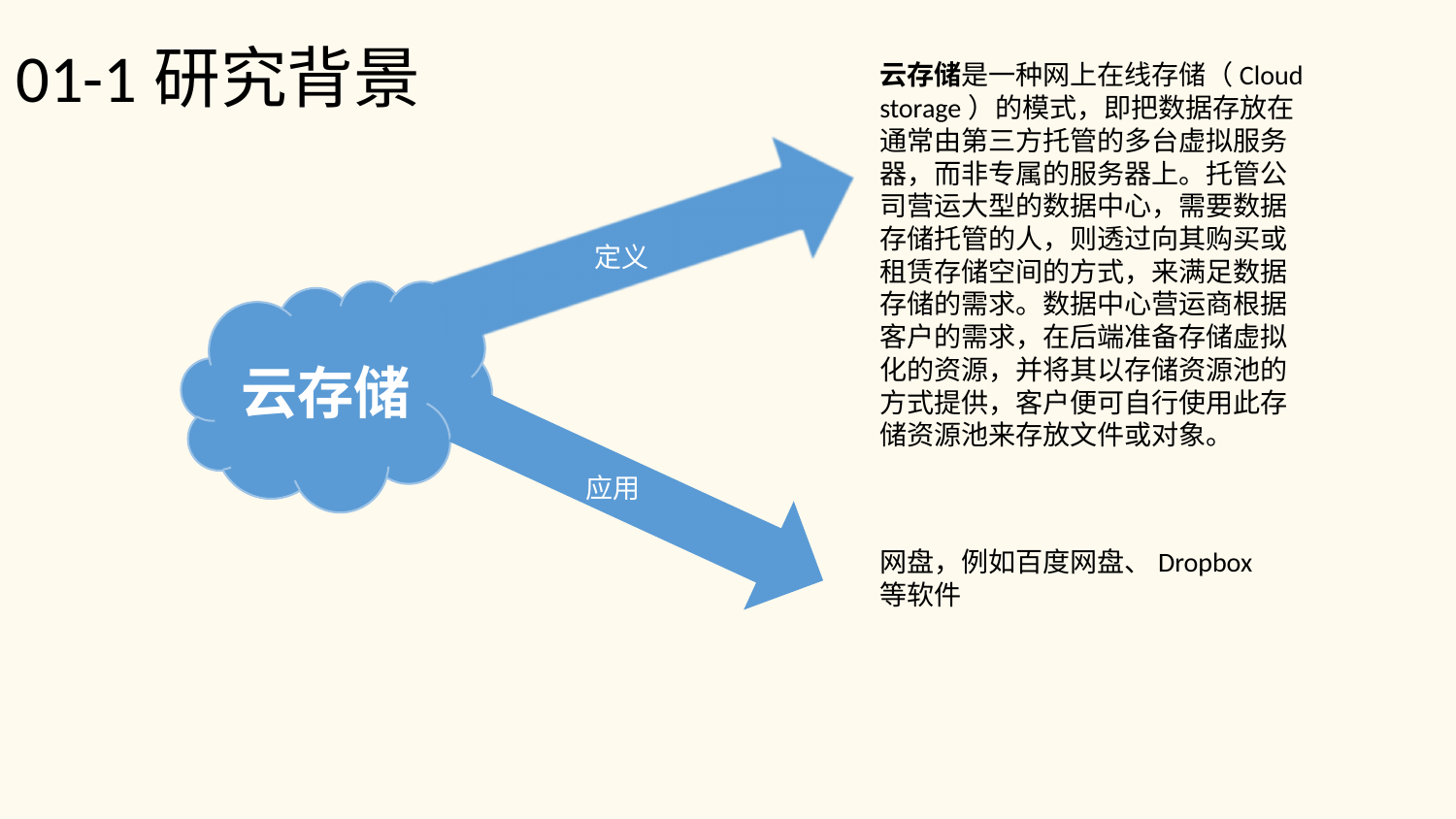

# 01-1研究背景
云存储是一种网上在线存储（Cloud storage）的模式，即把数据存放在通常由第三方托管的多台虚拟服务器，而非专属的服务器上。托管公司营运大型的数据中心，需要数据存储托管的人，则透过向其购买或租赁存储空间的方式，来满足数据存储的需求。数据中心营运商根据客户的需求，在后端准备存储虚拟化的资源，并将其以存储资源池的方式提供，客户便可自行使用此存储资源池来存放文件或对象。

定义
云存储

应用
网盘，例如百度网盘、Dropbox等软件